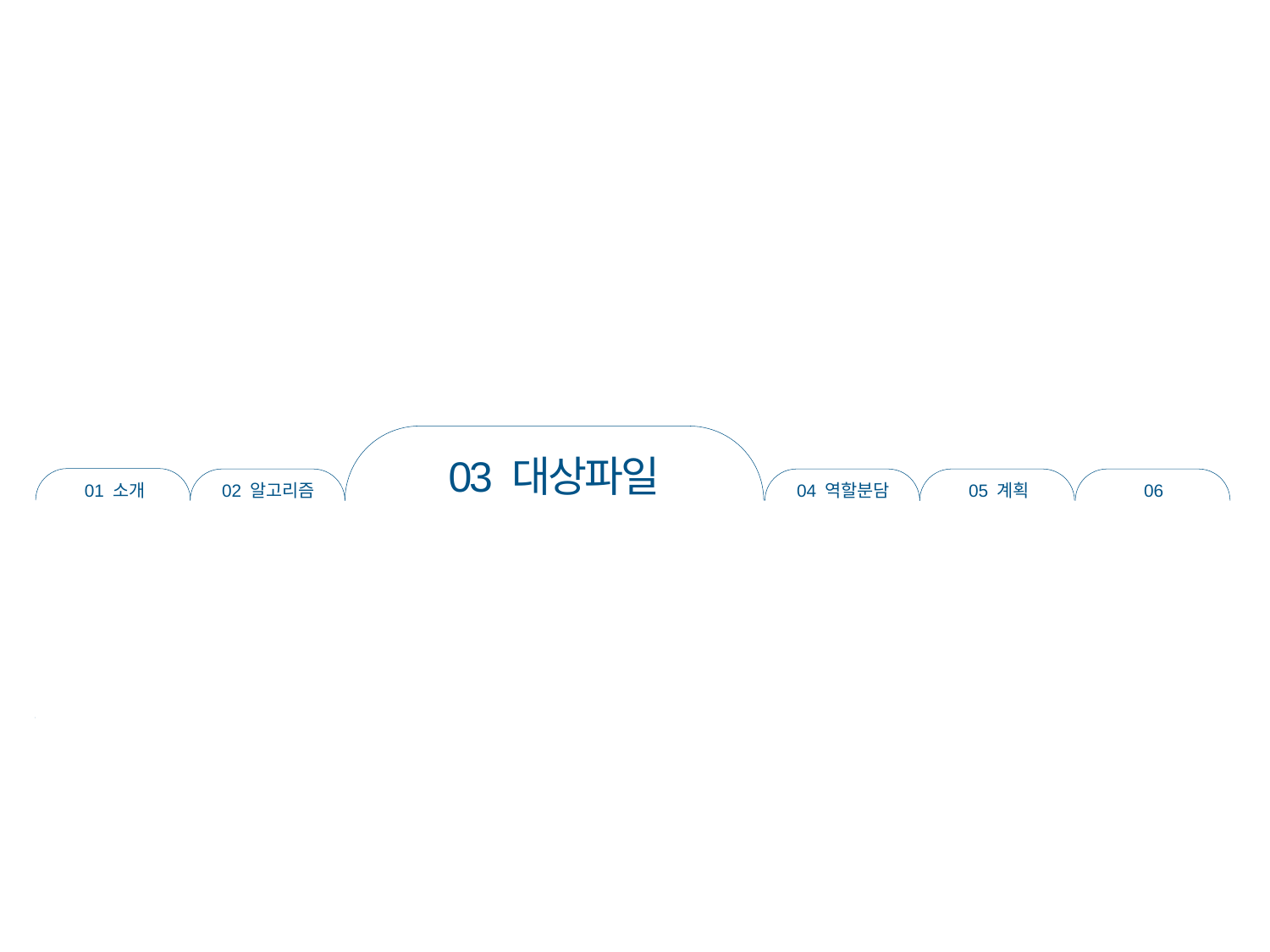

03 대상파일
01 소개
02 알고리즘
04 역할분담
05 계획
06